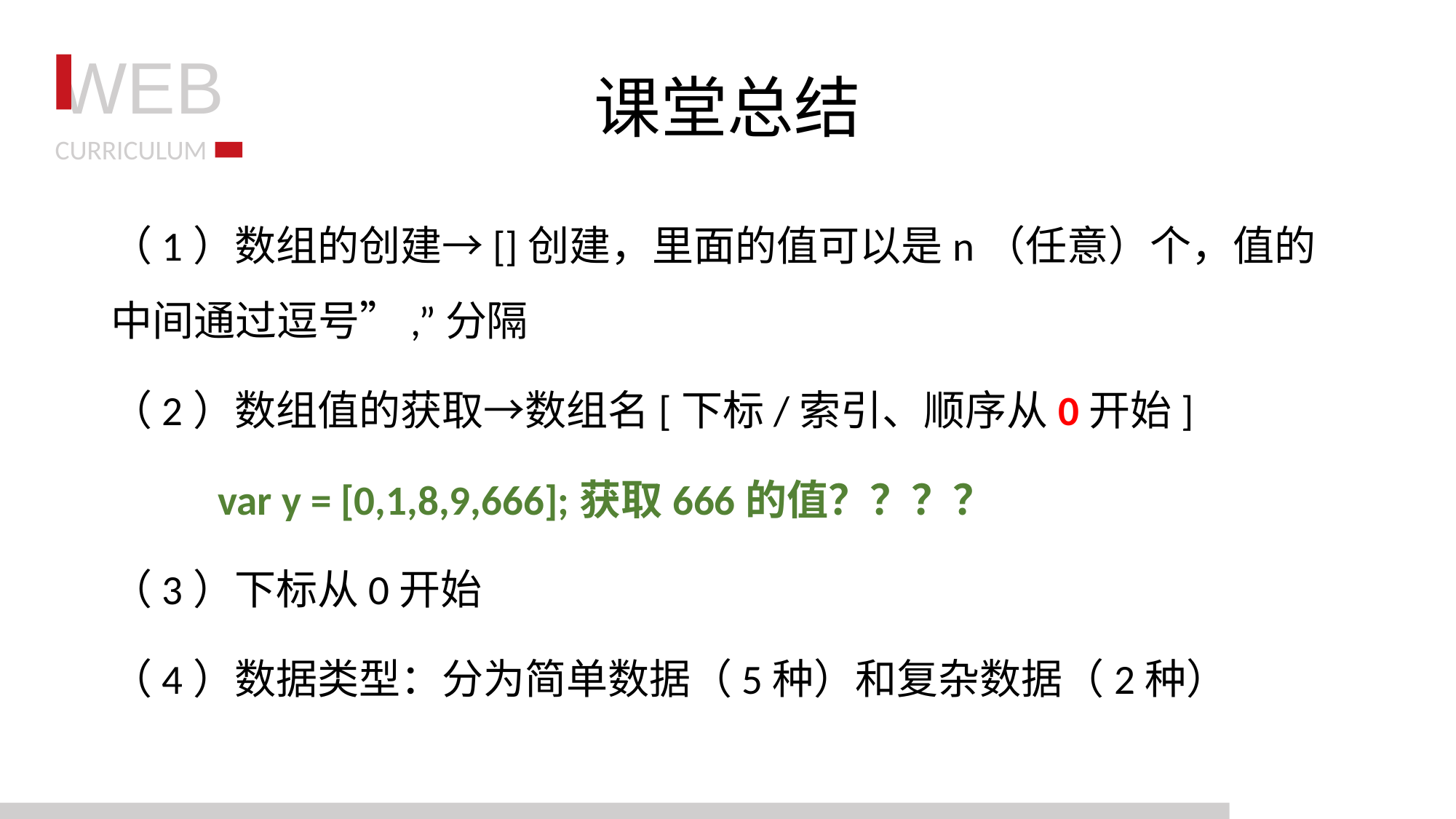

# 课堂总结
（1）数组的创建→[]创建，里面的值可以是n（任意）个，值的中间通过逗号”,”分隔
（2）数组值的获取→数组名[下标/索引、顺序从0开始]
	var y = [0,1,8,9,666];获取666的值？？？？
（3）下标从0开始
（4）数据类型：分为简单数据（5种）和复杂数据（2种）